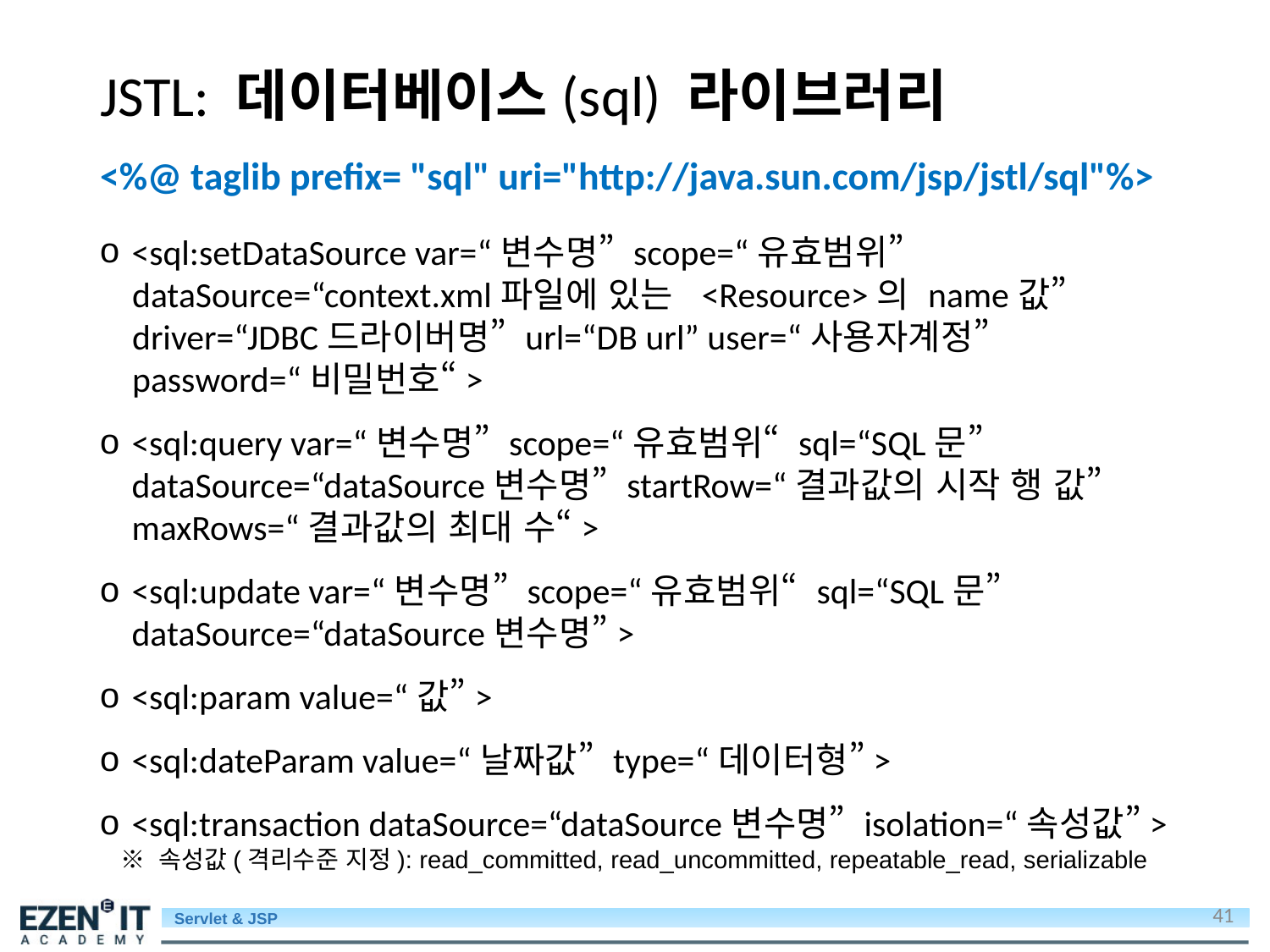

# JSTL: 데이터베이스(sql) 라이브러리
<%@ taglib prefix= "sql" uri="http://java.sun.com/jsp/jstl/sql"%>
<sql:setDataSource var=“변수명” scope=“유효범위”
    dataSource=“context.xml파일에 있는  <Resource>의 name값”
    driver=“JDBC드라이버명” url=“DB url” user=“사용자계정”
    password=“비밀번호“>
<sql:query var=“변수명” scope=“유효범위“ sql=“SQL문” dataSource=“dataSource변수명” startRow=“결과값의 시작 행 값” maxRows=“결과값의 최대 수“>
<sql:update var=“변수명” scope=“유효범위“ sql=“SQL문” dataSource=“dataSource변수명”>
<sql:param value=“값”>
<sql:dateParam value=“날짜값” type=“데이터형”>
<sql:transaction dataSource=“dataSource변수명” isolation=“속성값”>
   ※ 속성값(격리수준 지정): read_committed, read_uncommitted, repeatable_read, serializable
41